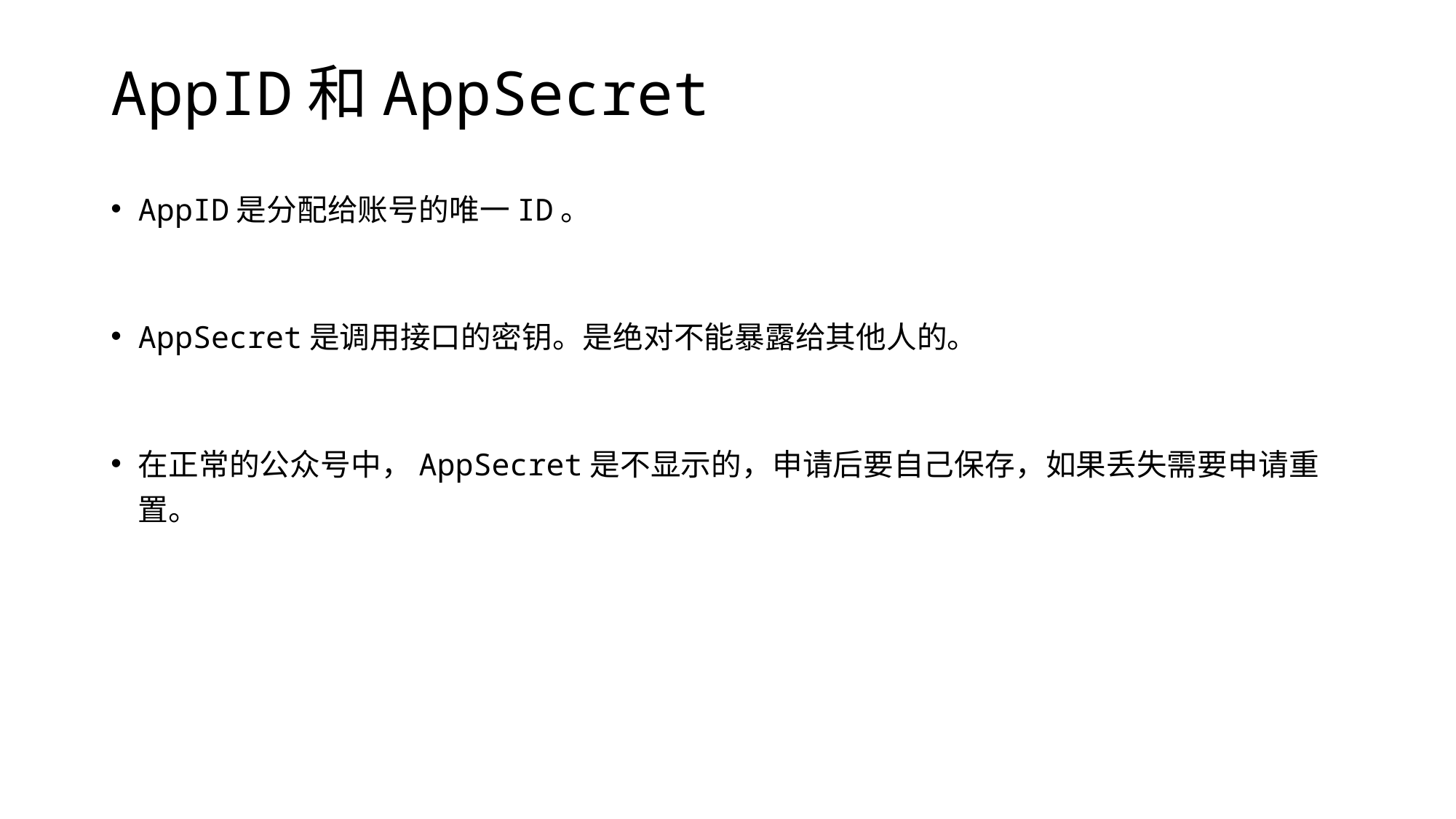

# AppID和AppSecret
AppID是分配给账号的唯一ID。

AppSecret是调用接口的密钥。是绝对不能暴露给其他人的。

在正常的公众号中，AppSecret是不显示的，申请后要自己保存，如果丢失需要申请重置。